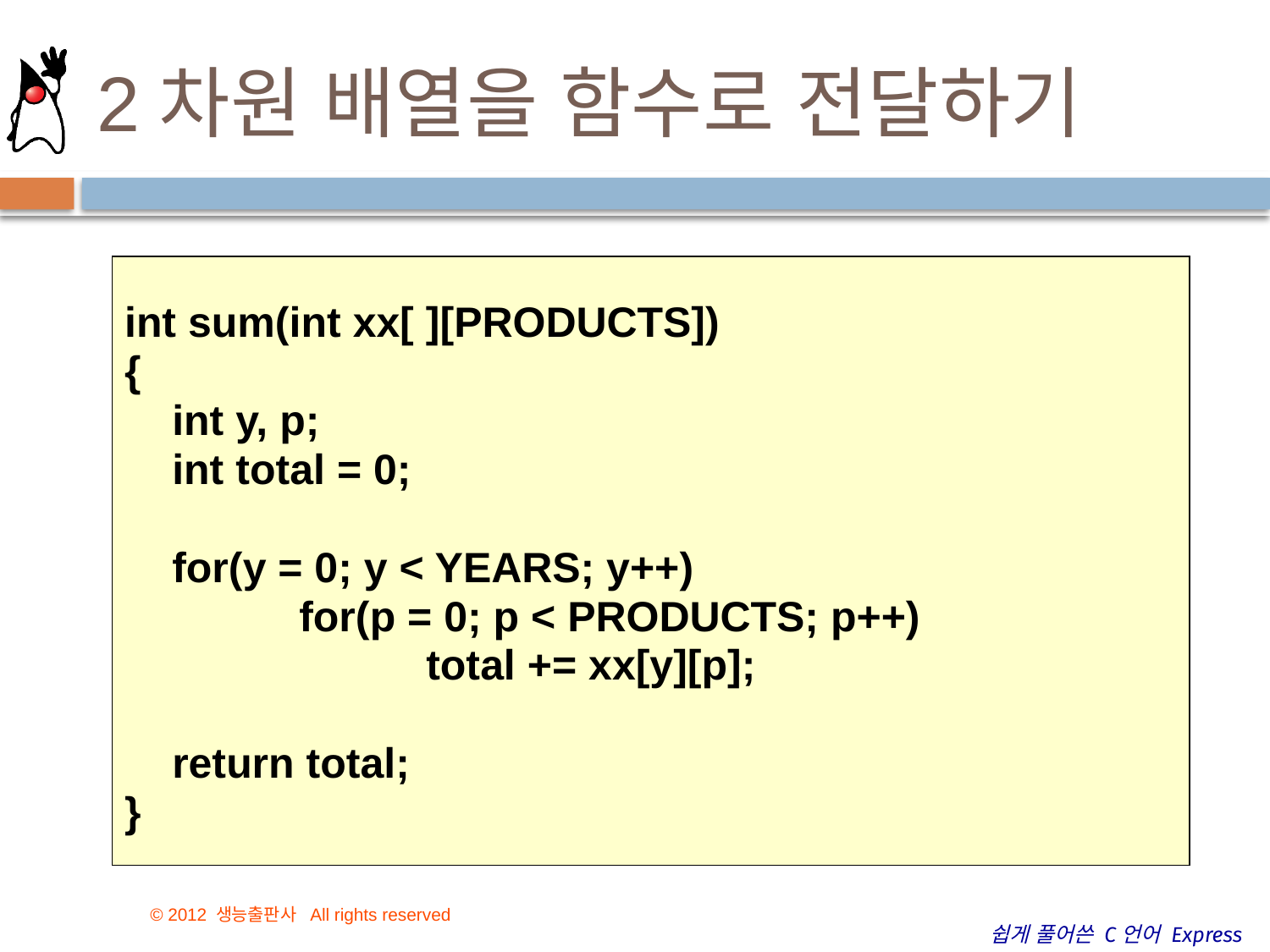

# 2차원 배열을 함수로 전달하기

int sum(int xx[ ][PRODUCTS])
{
	int y, p;
	int total = 0;

	for(y = 0; y < YEARS; y++)
		for(p = 0; p < PRODUCTS; p++)
			total += xx[y][p];

	return total;
}